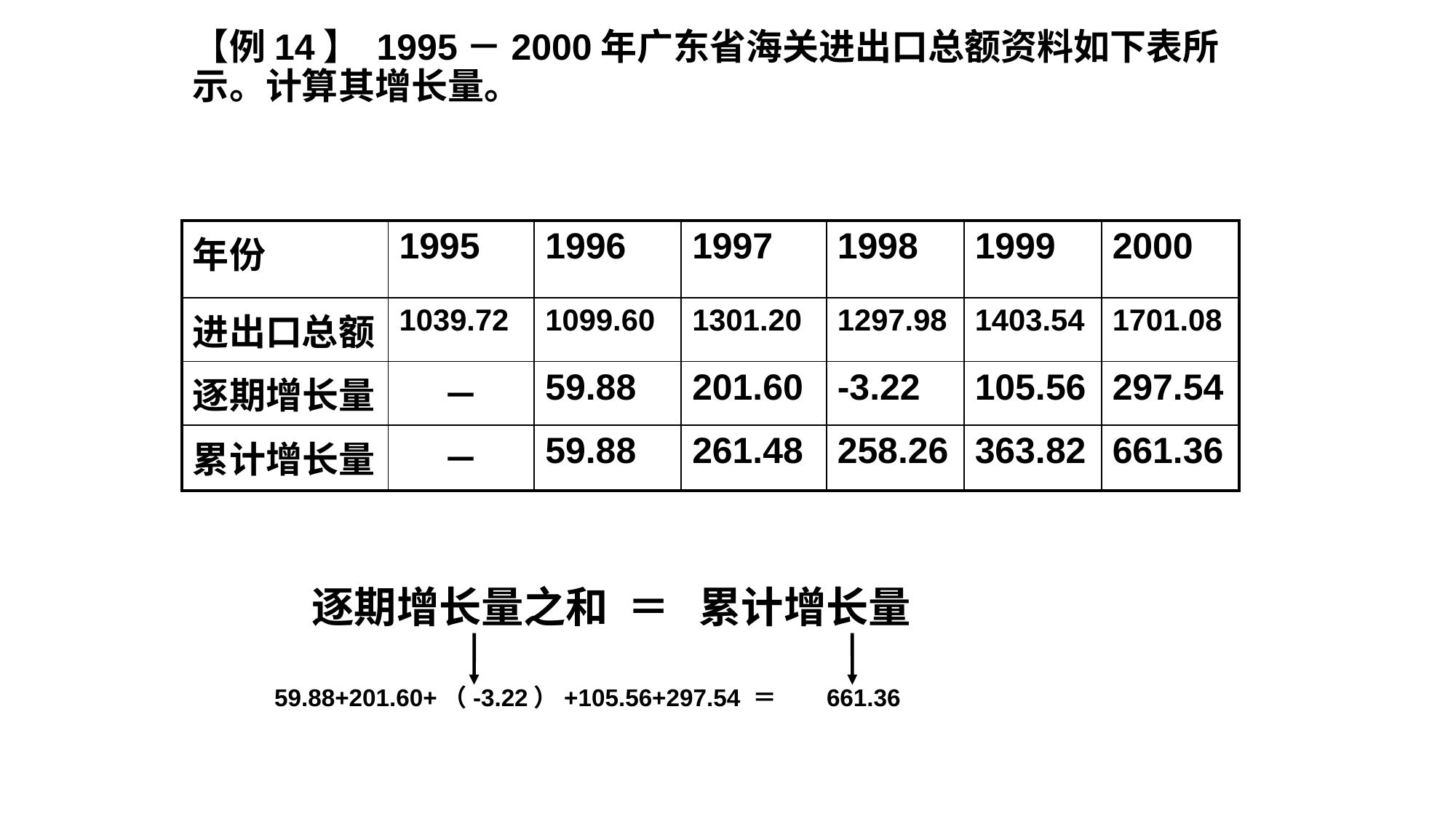

# 【例14】 1995－2000年广东省海关进出口总额资料如下表所示。计算其增长量。
| 年份 | 1995 | 1996 | 1997 | 1998 | 1999 | 2000 |
| --- | --- | --- | --- | --- | --- | --- |
| 进出口总额 | 1039.72 | 1099.60 | 1301.20 | 1297.98 | 1403.54 | 1701.08 |
| 逐期增长量 | － | 59.88 | 201.60 | -3.22 | 105.56 | 297.54 |
| 累计增长量 | － | 59.88 | 261.48 | 258.26 | 363.82 | 661.36 |
     逐期增长量之和  ＝   累计增长量

59.88+201.60+（-3.22）+105.56+297.54 ＝        661.36